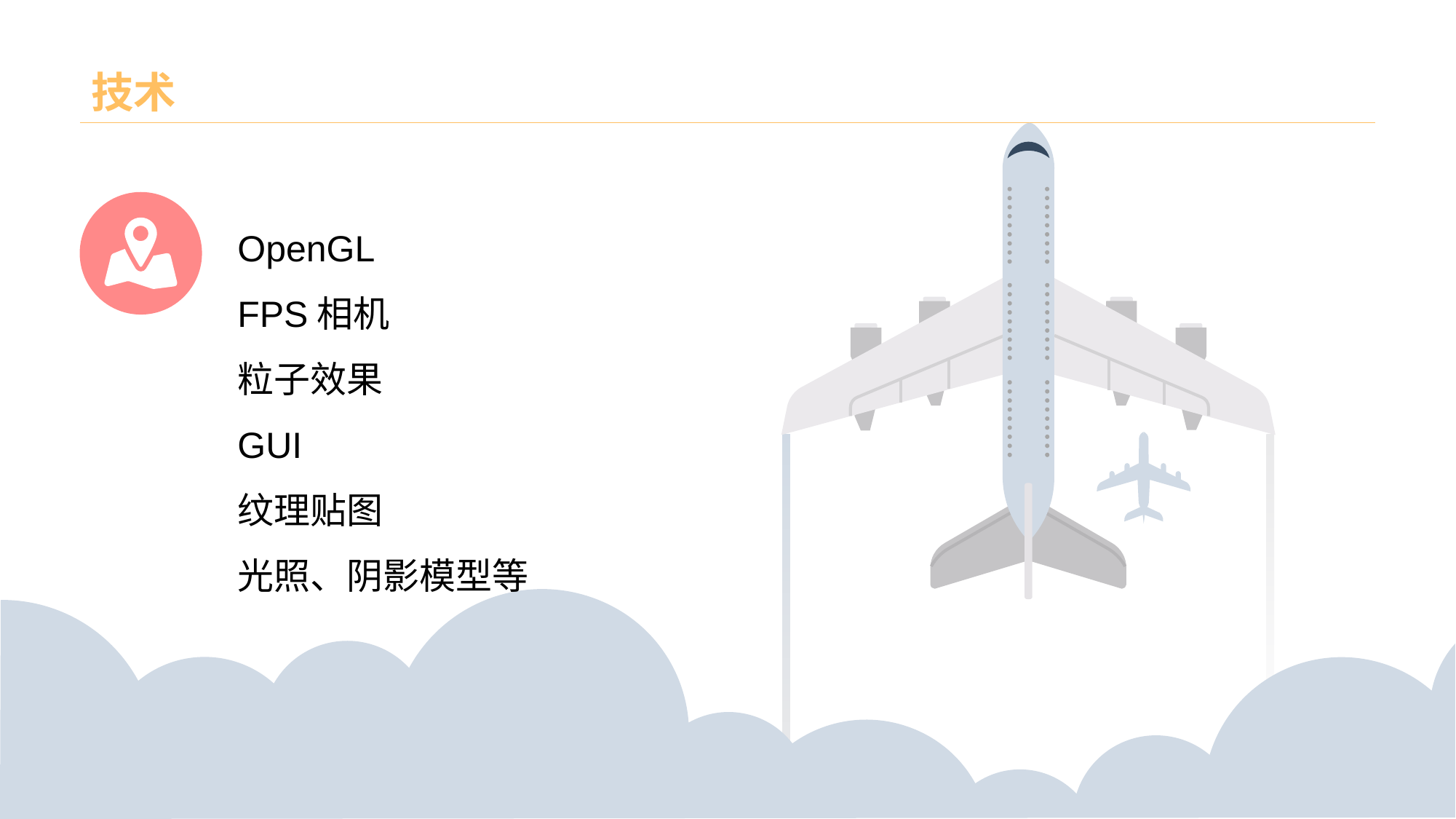

# 技术

OpenGL
FPS相机
粒子效果
GUI
纹理贴图
光照、阴影模型等